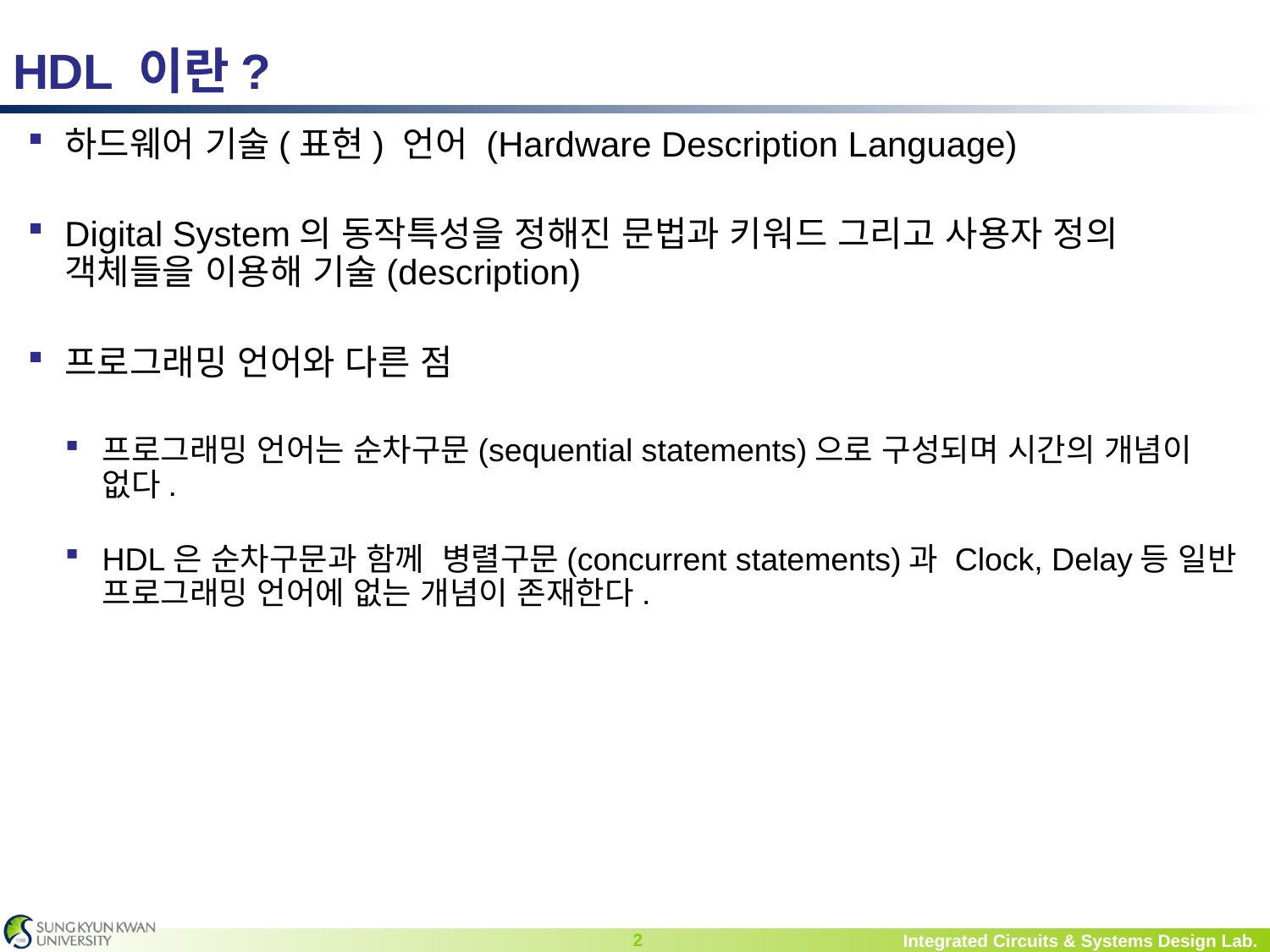

# HDL 이란?
하드웨어 기술(표현) 언어 (Hardware Description Language)

Digital System의 동작특성을 정해진 문법과 키워드 그리고 사용자 정의 객체들을 이용해 기술(description)

프로그래밍 언어와 다른 점

프로그래밍 언어는 순차구문(sequential statements)으로 구성되며 시간의 개념이 없다.
HDL은 순차구문과 함께  병렬구문(concurrent statements)과 Clock, Delay등 일반 프로그래밍 언어에 없는 개념이 존재한다.